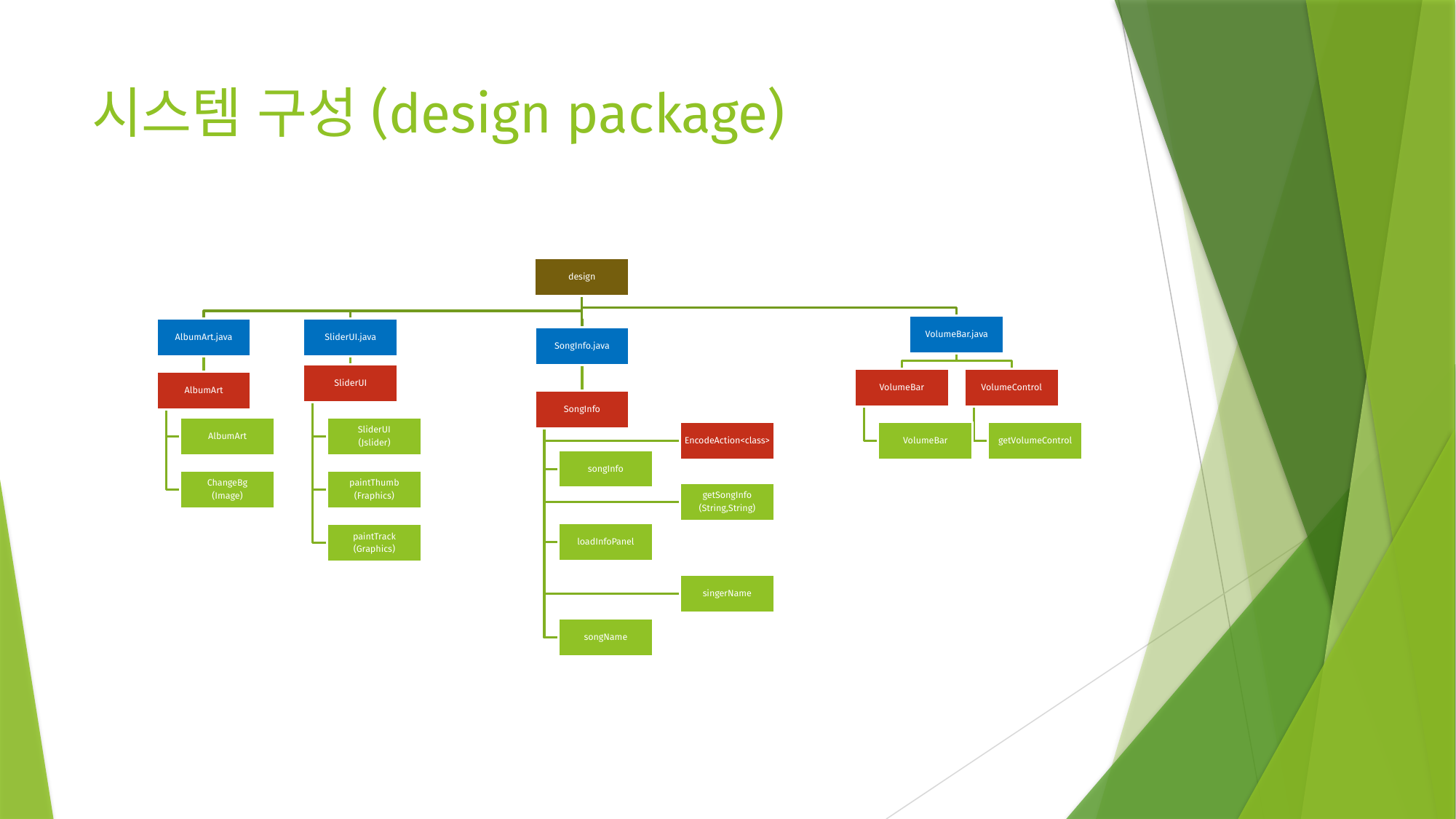

# 시스템 구성(design package)
design
AlbumArt.java
AlbumArt
AlbumArt
ChangeBg
(Image)
SliderUI.java
SliderUI
SliderUI
(Jslider)
paintThumb
(Fraphics)
paintTrack
(Graphics)
SongInfo.java
SongInfo
EncodeAction<class>
songInfo
getSongInfo
(String,String)
loadInfoPanel
singerName
songName
VolumeBar.java
VolumeBar
VolumeBar
VolumeControl
getVolumeControl